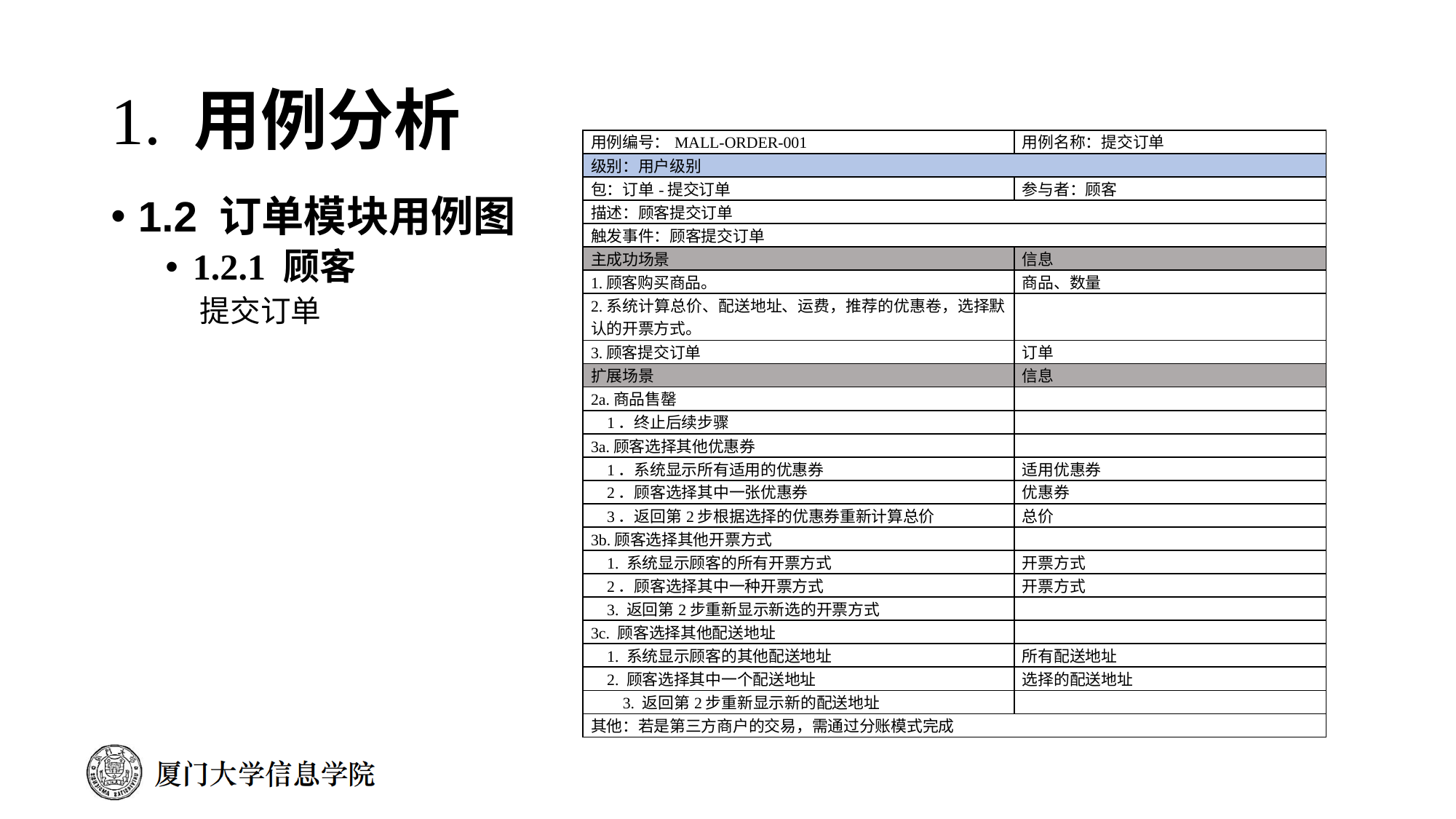

# 1. 用例分析
| 用例编号：MALL-ORDER-001 | 用例名称：提交订单 |
| --- | --- |
| 级别：用户级别 |  |
| 包：订单-提交订单 | 参与者：顾客 |
| 描述：顾客提交订单 |  |
| 触发事件：顾客提交订单 |  |
| 主成功场景 | 信息 |
| 1.顾客购买商品。 | 商品、数量 |
| 2.系统计算总价、配送地址、运费，推荐的优惠卷，选择默认的开票方式。 |  |
| 3.顾客提交订单 | 订单 |
| 扩展场景 | 信息 |
| 2a.商品售罄 |  |
| 1．终止后续步骤 |  |
| 3a.顾客选择其他优惠券 |  |
| 1．系统显示所有适用的优惠券 | 适用优惠券 |
| 2．顾客选择其中一张优惠券 | 优惠券 |
| 3．返回第2步根据选择的优惠券重新计算总价 | 总价 |
| 3b.顾客选择其他开票方式 |  |
| 1. 系统显示顾客的所有开票方式 | 开票方式 |
| 2．顾客选择其中一种开票方式 | 开票方式 |
| 3. 返回第2步重新显示新选的开票方式 |  |
| 3c. 顾客选择其他配送地址 |  |
| 1. 系统显示顾客的其他配送地址 | 所有配送地址 |
| 2. 顾客选择其中一个配送地址 | 选择的配送地址 |
| 3. 返回第2步重新显示新的配送地址 |  |
| 其他：若是第三方商户的交易，需通过分账模式完成 |  |
1.2 订单模块用例图
1.2.1 顾客
    提交订单